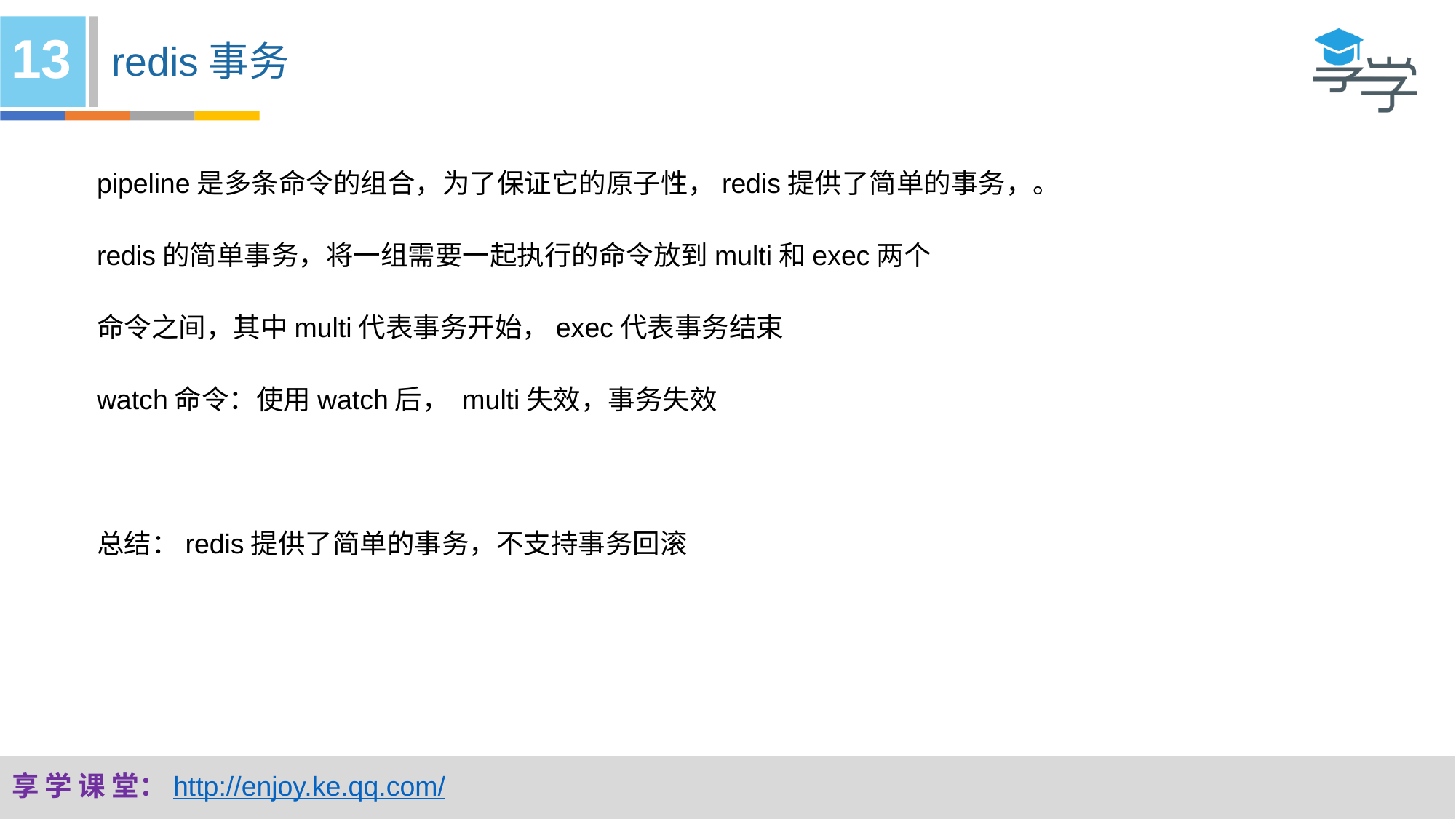

13
redis事务

pipeline是多条命令的组合，为了保证它的原子性，redis提供了简单的事务，。
redis的简单事务，将一组需要一起执行的命令放到multi和exec两个
命令之间，其中multi代表事务开始，exec代表事务结束
watch命令：使用watch后， multi失效，事务失效

总结：redis提供了简单的事务，不支持事务回滚